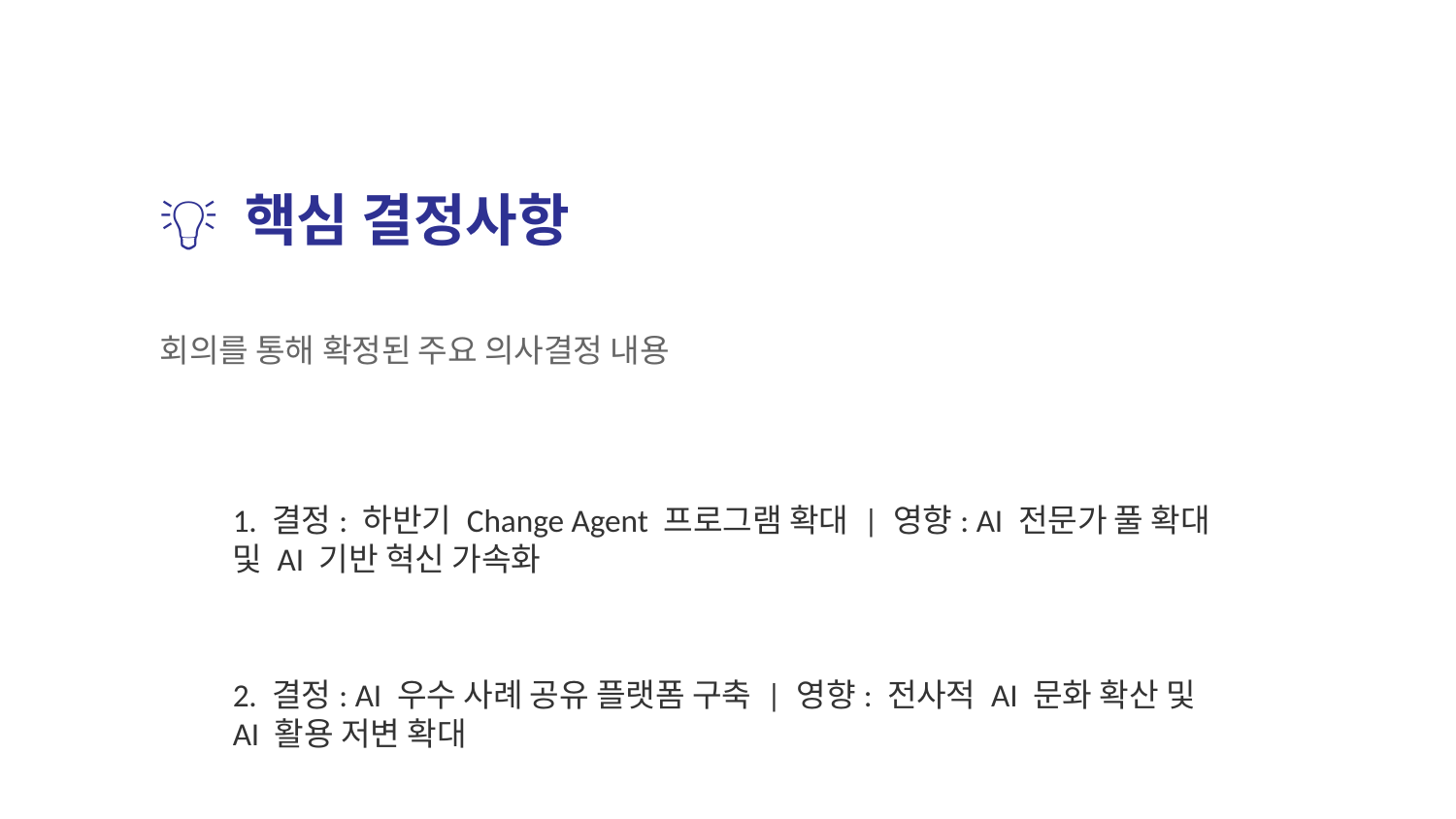

💡 핵심 결정사항
회의를 통해 확정된 주요 의사결정 내용
1. 결정: 하반기 Change Agent 프로그램 확대 | 영향: AI 전문가 풀 확대 및 AI 기반 혁신 가속화
2. 결정: AI 우수 사례 공유 플랫폼 구축 | 영향: 전사적 AI 문화 확산 및 AI 활용 저변 확대